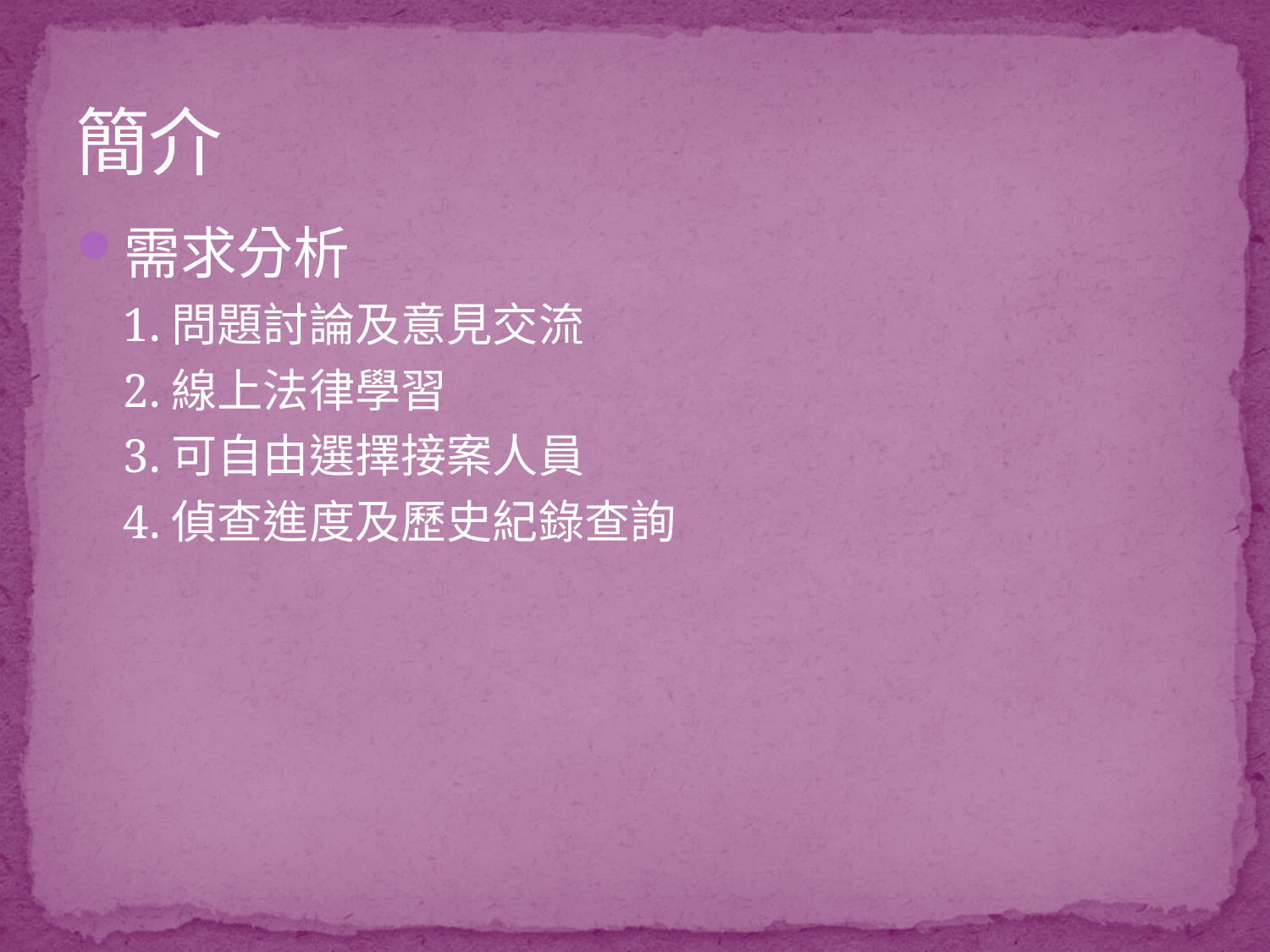

# 簡介
需求分析
    1.問題討論及意見交流
    2.線上法律學習
    3.可自由選擇接案人員
    4.偵查進度及歷史紀錄查詢